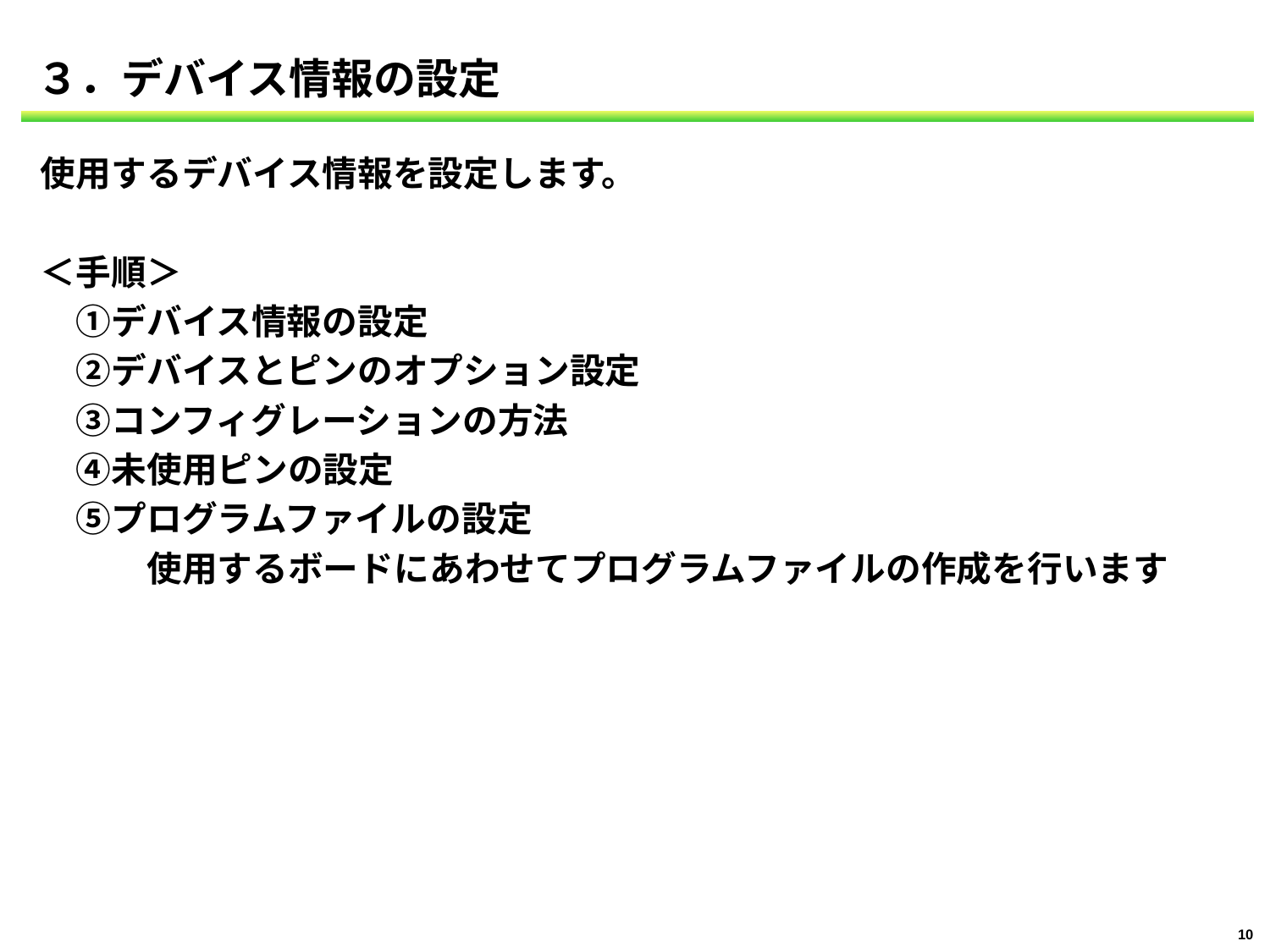

# ３．デバイス情報の設定
使用するデバイス情報を設定します。

＜手順＞
　①デバイス情報の設定
　②デバイスとピンのオプション設定
　③コンフィグレーションの方法
　④未使用ピンの設定
　⑤プログラムファイルの設定
　　　使用するボードにあわせてプログラムファイルの作成を行います
10